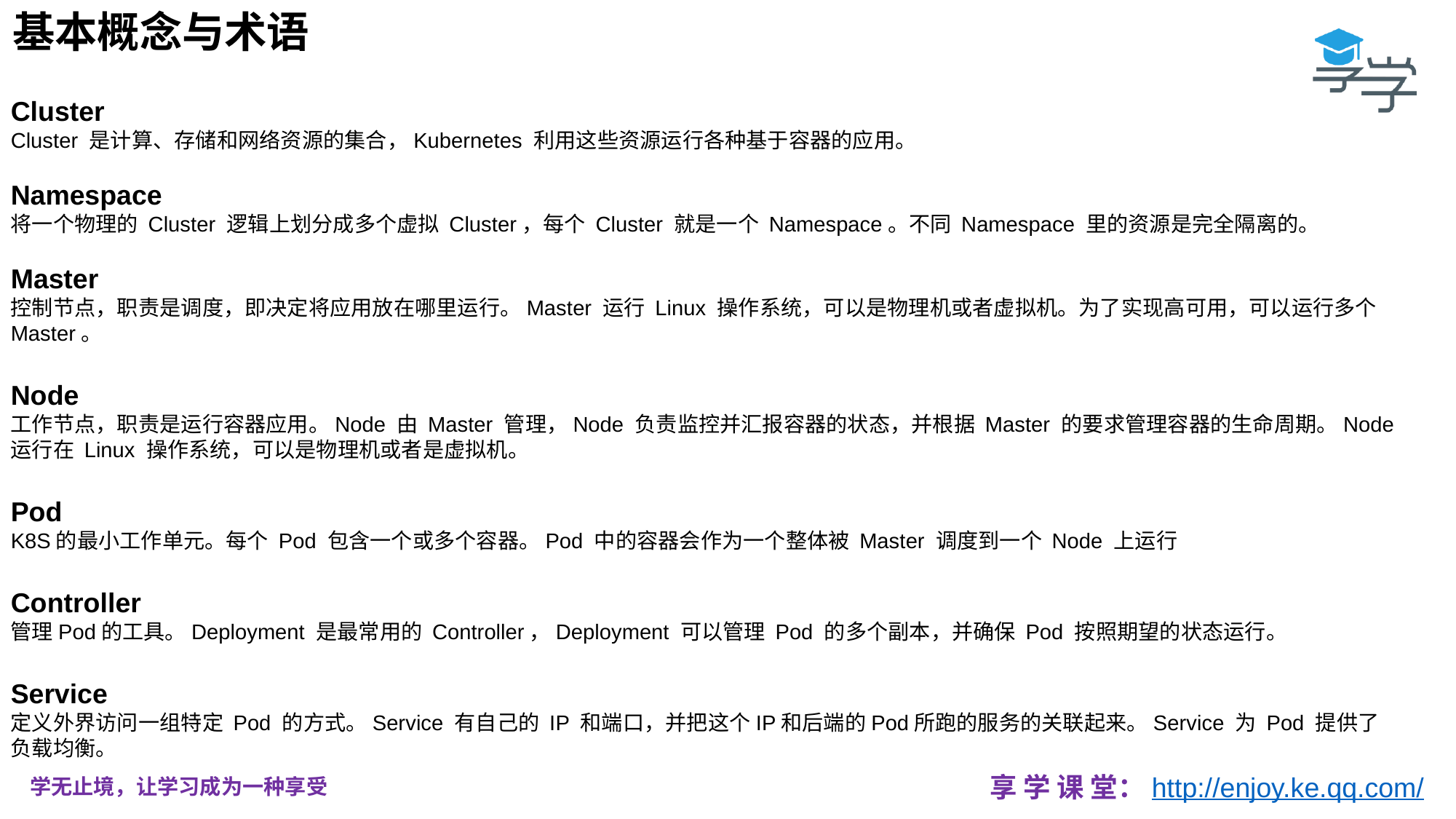

基本概念与术语
Cluster 
Cluster 是计算、存储和网络资源的集合，Kubernetes 利用这些资源运行各种基于容器的应用。

Namespace
将一个物理的 Cluster 逻辑上划分成多个虚拟 Cluster，每个 Cluster 就是一个 Namespace。不同 Namespace 里的资源是完全隔离的。

Master 
控制节点，职责是调度，即决定将应用放在哪里运行。Master 运行 Linux 操作系统，可以是物理机或者虚拟机。为了实现高可用，可以运行多个 Master。

Node 
工作节点，职责是运行容器应用。Node 由 Master 管理，Node 负责监控并汇报容器的状态，并根据 Master 的要求管理容器的生命周期。Node 运行在 Linux 操作系统，可以是物理机或者是虚拟机。

Pod 
K8S的最小工作单元。每个 Pod 包含一个或多个容器。Pod 中的容器会作为一个整体被 Master 调度到一个 Node 上运行

Controller
管理Pod的工具。Deployment 是最常用的 Controller，Deployment 可以管理 Pod 的多个副本，并确保 Pod 按照期望的状态运行。

Service
定义外界访问一组特定 Pod 的方式。Service 有自己的 IP 和端口，并把这个IP和后端的Pod所跑的服务的关联起来。Service 为 Pod 提供了负载均衡。